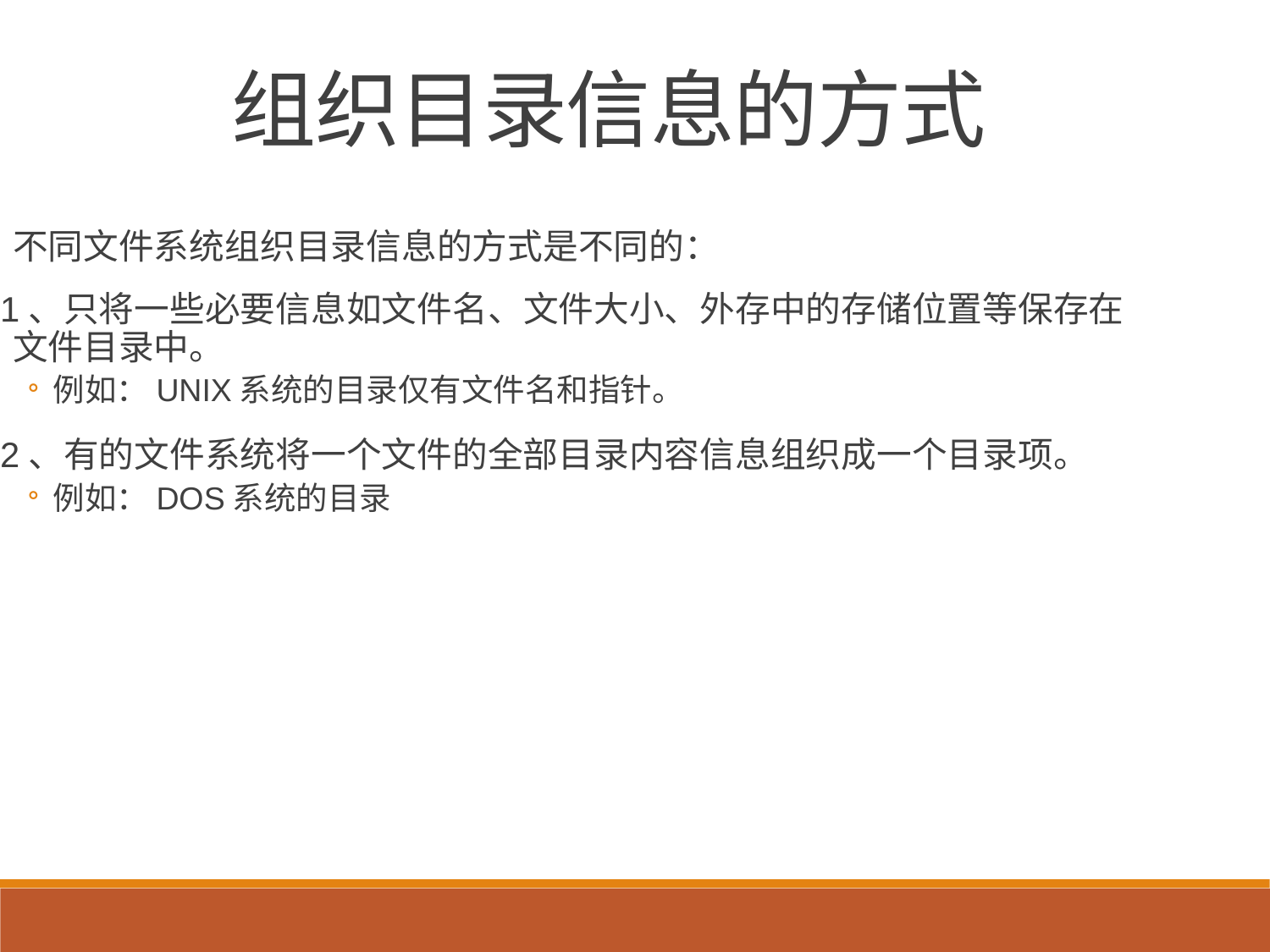

组织目录信息的方式
不同文件系统组织目录信息的方式是不同的：
1、只将一些必要信息如文件名、文件大小、外存中的存储位置等保存在文件目录中。
例如：UNIX系统的目录仅有文件名和指针。
2、有的文件系统将一个文件的全部目录内容信息组织成一个目录项。
例如：DOS系统的目录